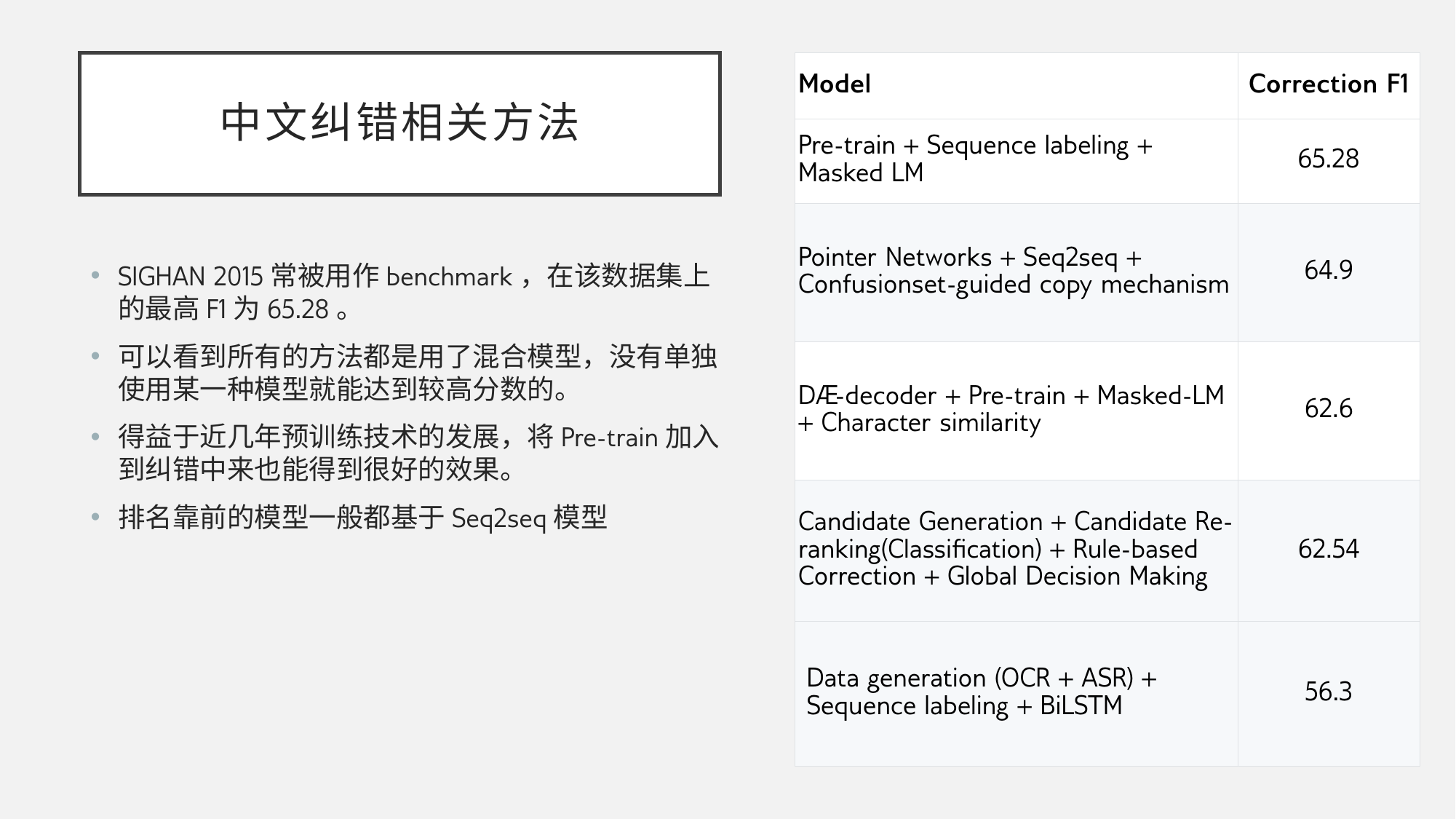

# 中文纠错相关方法
| Model | Correction F1 |
| --- | --- |
| Pre-train + Sequence labeling + Masked LM | 65.28 |
| Pointer Networks + Seq2seq + Confusionset-guided copy mechanism | 64.9 |
| DAE-decoder + Pre-train + Masked-LM + Character similarity | 62.6 |
| Candidate Generation + Candidate Re-ranking(Classification) + Rule-based Correction + Global Decision Making | 62.54 |
| Data generation (OCR + ASR) + Sequence labeling + BiLSTM | 56.3 |
SIGHAN 2015常被用作benchmark，在该数据集上的最高F1为65.28。
可以看到所有的方法都是用了混合模型，没有单独使用某一种模型就能达到较高分数的。
得益于近几年预训练技术的发展，将Pre-train加入到纠错中来也能得到很好的效果。
排名靠前的模型一般都基于Seq2seq模型